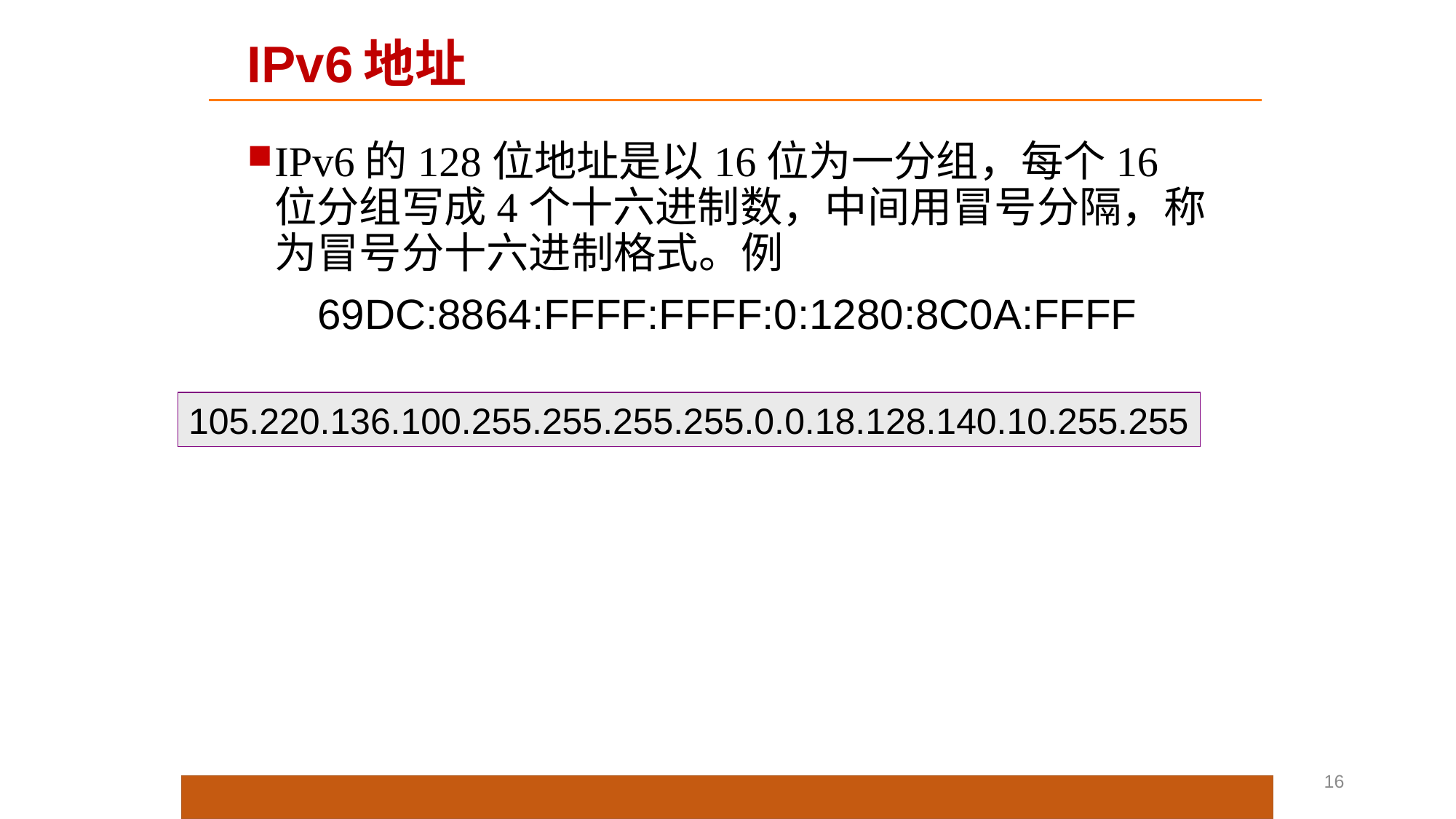

# IPv6地址
IPv6的128位地址是以16位为一分组，每个16位分组写成4个十六进制数，中间用冒号分隔，称为冒号分十六进制格式。例
69DC:8864:FFFF:FFFF:0:1280:8C0A:FFFF
105.220.136.100.255.255.255.255.0.0.18.128.140.10.255.255
16

IPv6